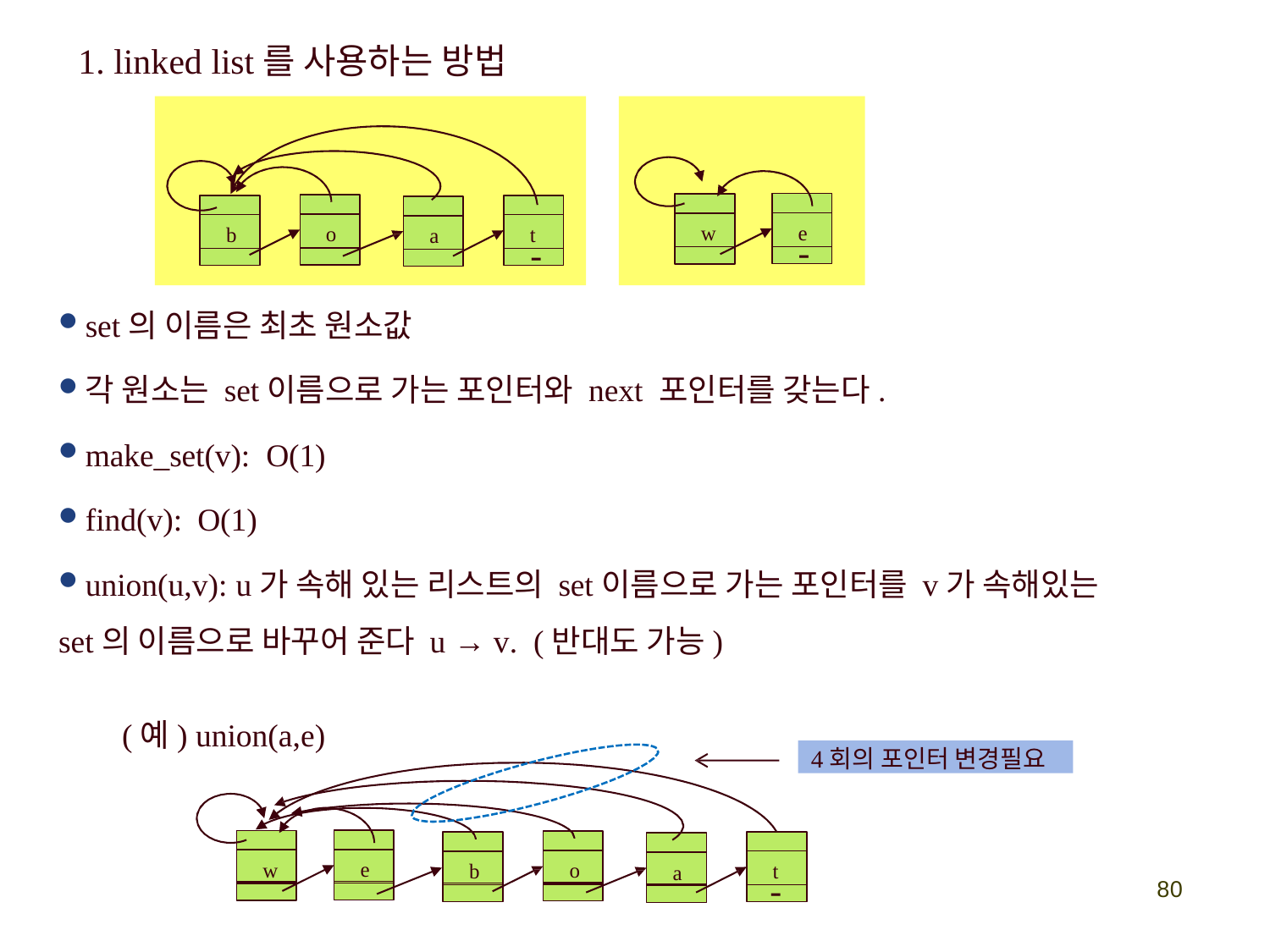

# 1. linked list를 사용하는 방법

e
w
o
b
t
a
-
-

set의 이름은 최초 원소값
각 원소는 set이름으로 가는 포인터와 next 포인터를 갖는다.
make_set(v): O(1)
find(v): O(1)
union(u,v): u가 속해 있는 리스트의 set이름으로 가는 포인터를 v가 속해있는
set의 이름으로 바꾸어 준다 u → v.  (반대도 가능)

(예) union(a,e)
4회의 포인터 변경필요

e
w
o
b
a
t

-

80